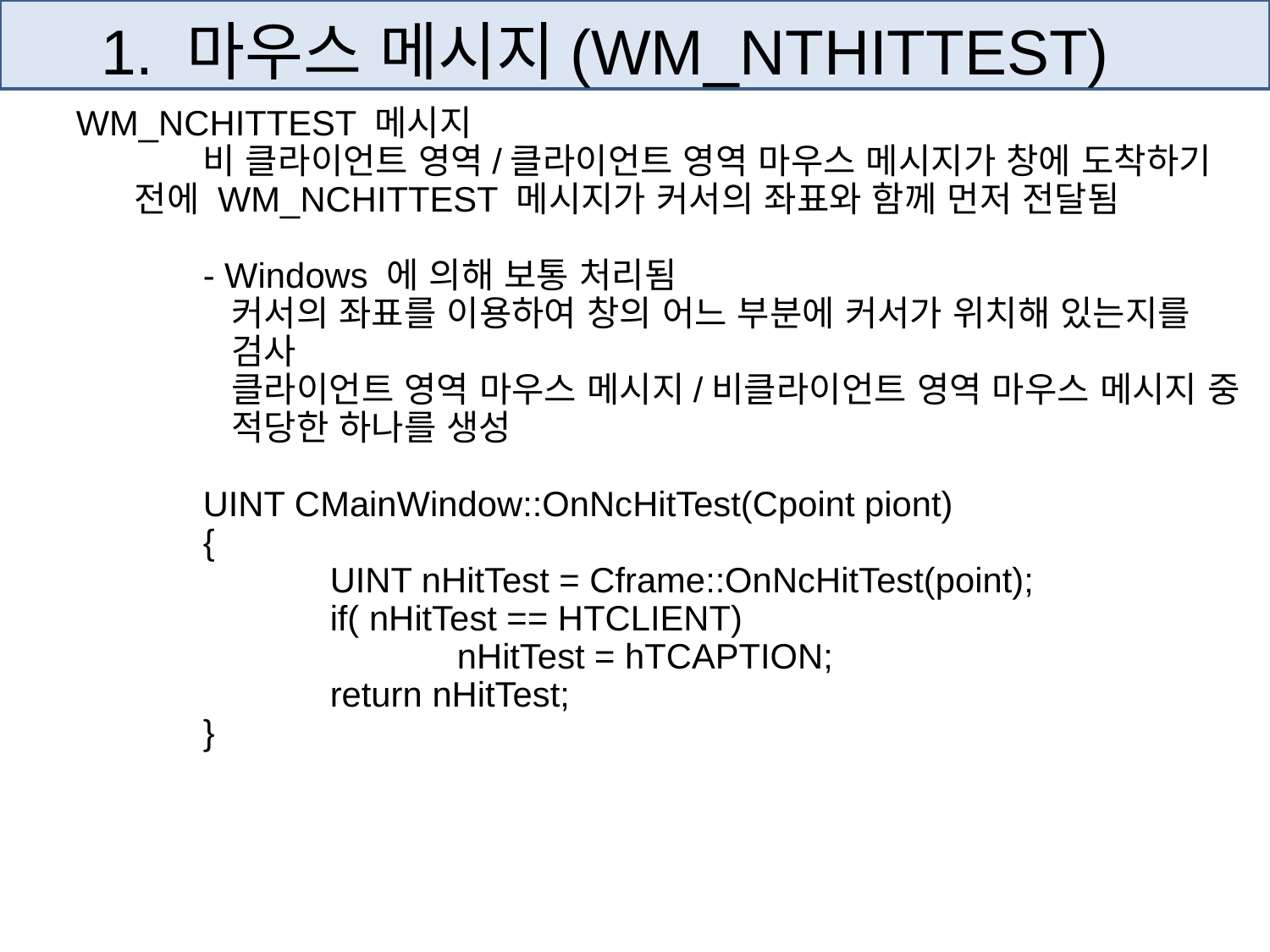

# 1. 마우스 메시지(WM_NTHITTEST)
WM_NCHITTEST 메시지
	비 클라이언트 영역/클라이언트 영역 마우스 메시지가 창에 도착하기
     전에 WM_NCHITTEST 메시지가 커서의 좌표와 함께 먼저 전달됨

	- Windows 에 의해 보통 처리됨
	  커서의 좌표를 이용하여 창의 어느 부분에 커서가 위치해 있는지를
	  검사
	  클라이언트 영역 마우스 메시지/비클라이언트 영역 마우스 메시지 중
	  적당한 하나를 생성

	UINT CMainWindow::OnNcHitTest(Cpoint piont)
	{
		UINT nHitTest = Cframe::OnNcHitTest(point);
		if( nHitTest == HTCLIENT)
			nHitTest = hTCAPTION;
		return nHitTest;
	}